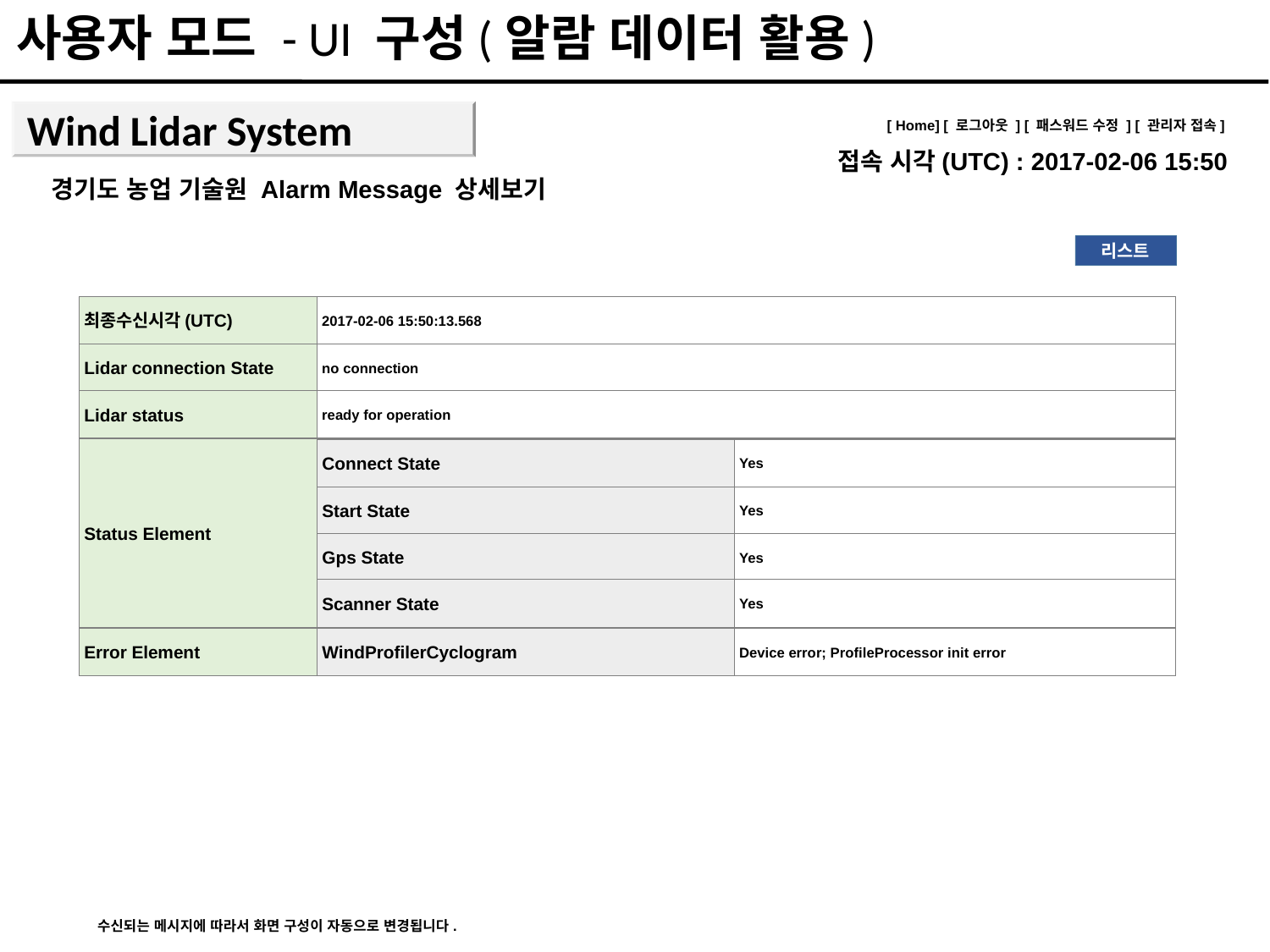

사용자 모드 - UI 구성(알람 데이터 활용)

Wind Lidar System
[ Home] [ 로그아웃 ] [ 패스워드 수정 ] [ 관리자 접속]
접속 시각(UTC) : 2017-02-06 15:50
경기도 농업 기술원 Alarm Message 상세보기
리스트
최종수신시각(UTC)
2017-02-06 15:50:13.568
Lidar connection State
no connection
Lidar status
ready for operation
Status Element

Connect State
Yes
Start State
Yes
Gps State
Yes
Scanner State
Yes
Error Element
WindProfilerCyclogram
Device error; ProfileProcessor init error

수신되는 메시지에 따라서 화면 구성이 자동으로 변경됩니다.